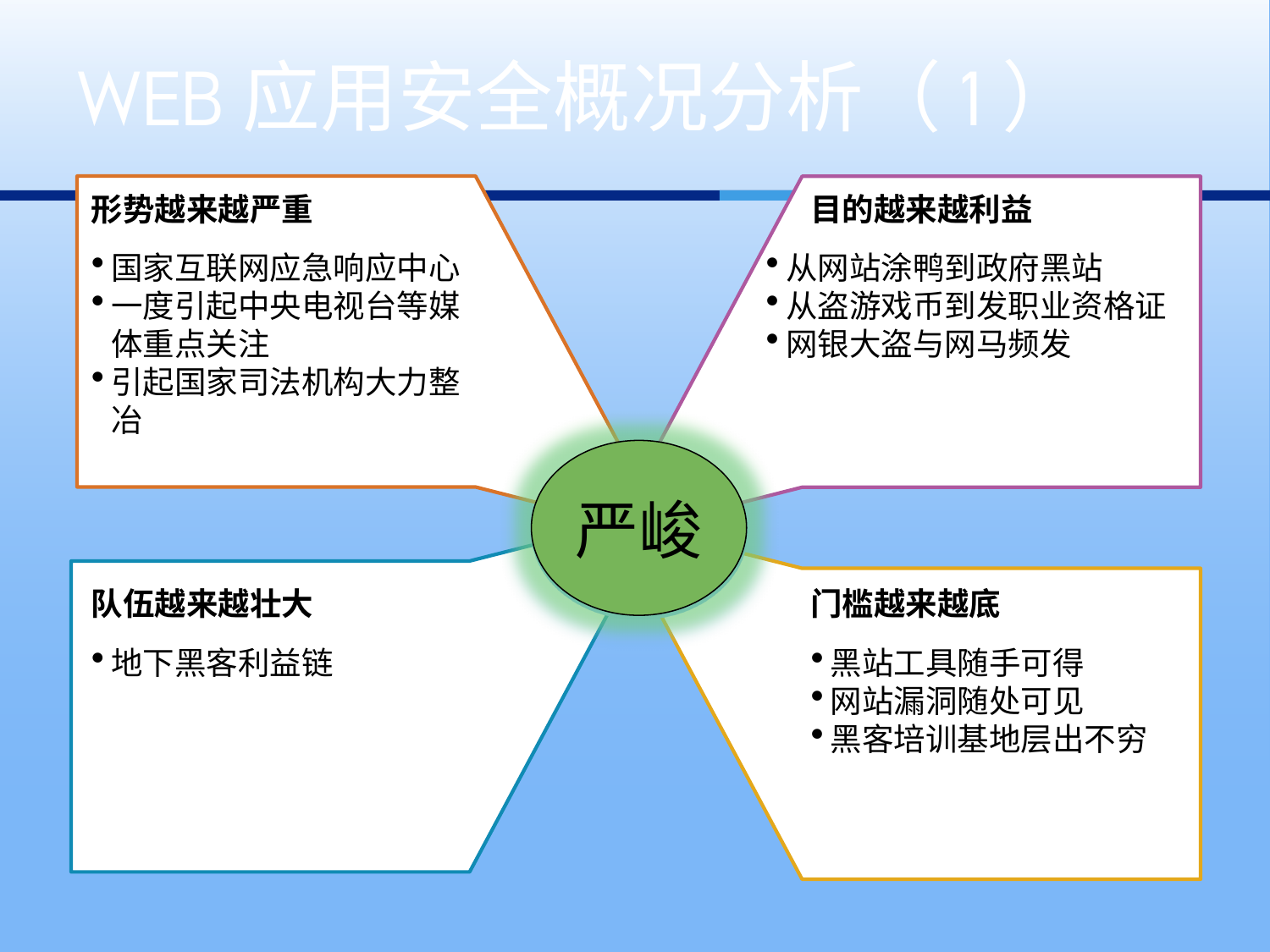

# WEB应用安全概况分析（1）

形势越来越严重

目的越来越利益

国家互联网应急响应中心
一度引起中央电视台等媒体重点关注
引起国家司法机构大力整冶
从网站涂鸭到政府黑站
从盗游戏币到发职业资格证
网银大盗与网马频发

严峻

队伍越来越壮大

门槛越来越底
地下黑客利益链

黑站工具随手可得
网站漏洞随处可见
黑客培训基地层出不穷